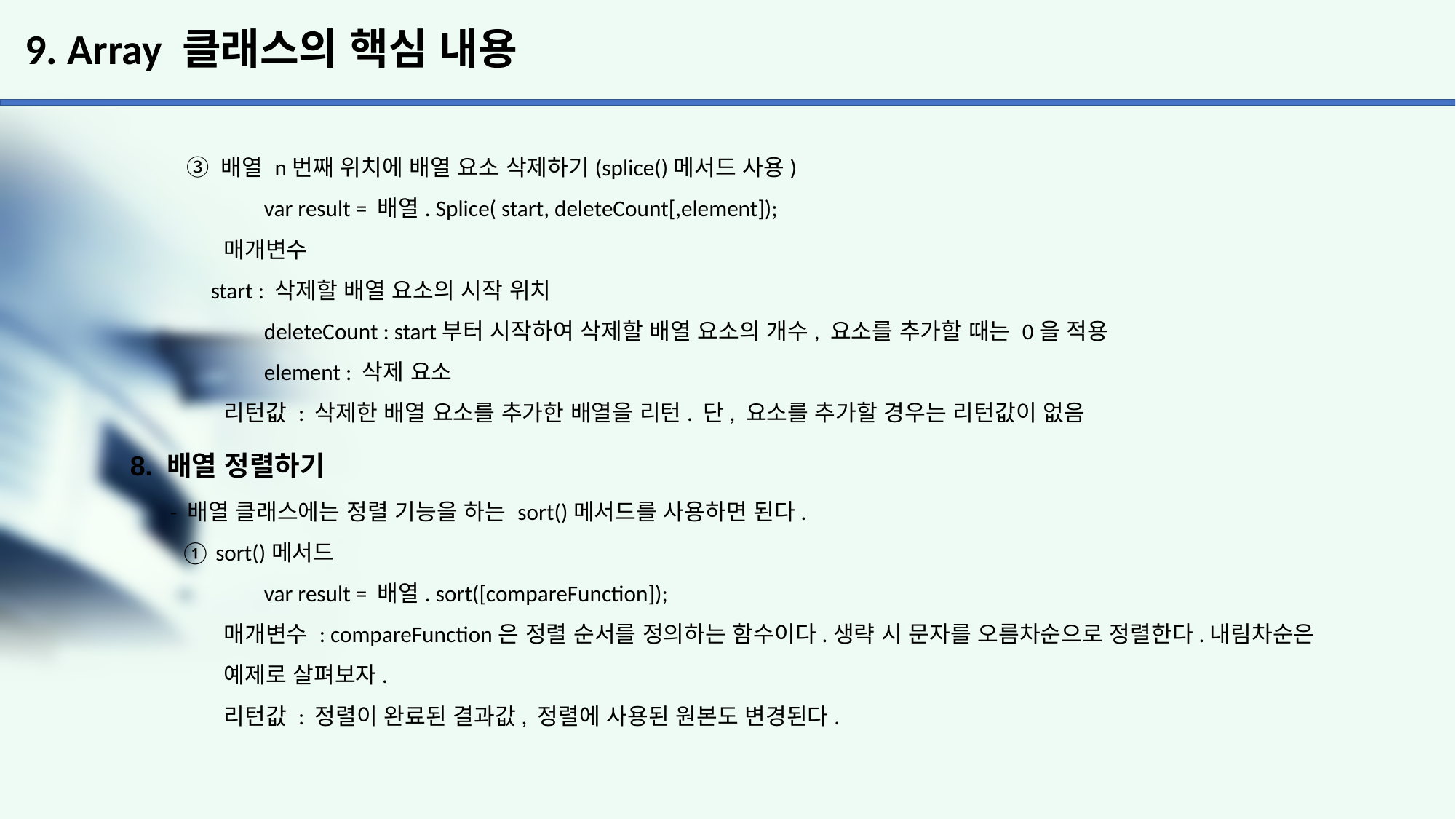

# 9. Array 클래스의 핵심 내용
     ③ 배열 n번째 위치에 배열 요소 삭제하기(splice()메서드 사용)
	var result = 배열. Splice( start, deleteCount[,element]);
          매개변수
           start : 삭제할 배열 요소의 시작 위치
	deleteCount : start부터 시작하여 삭제할 배열 요소의 개수, 요소를 추가할 때는 0을 적용
	element : 삭제 요소
          리턴값 : 삭제한 배열 요소를 추가한 배열을 리턴. 단, 요소를 추가할 경우는 리턴값이 없음
8. 배열 정렬하기

   - 배열 클래스에는 정렬 기능을 하는 sort()메서드를 사용하면 된다.
     ① sort()메서드
	var result = 배열. sort([compareFunction]);
          매개변수 : compareFunction은 정렬 순서를 정의하는 함수이다.생략 시 문자를 오름차순으로 정렬한다.내림차순은
          예제로 살펴보자.
          리턴값 : 정렬이 완료된 결과값, 정렬에 사용된 원본도 변경된다.